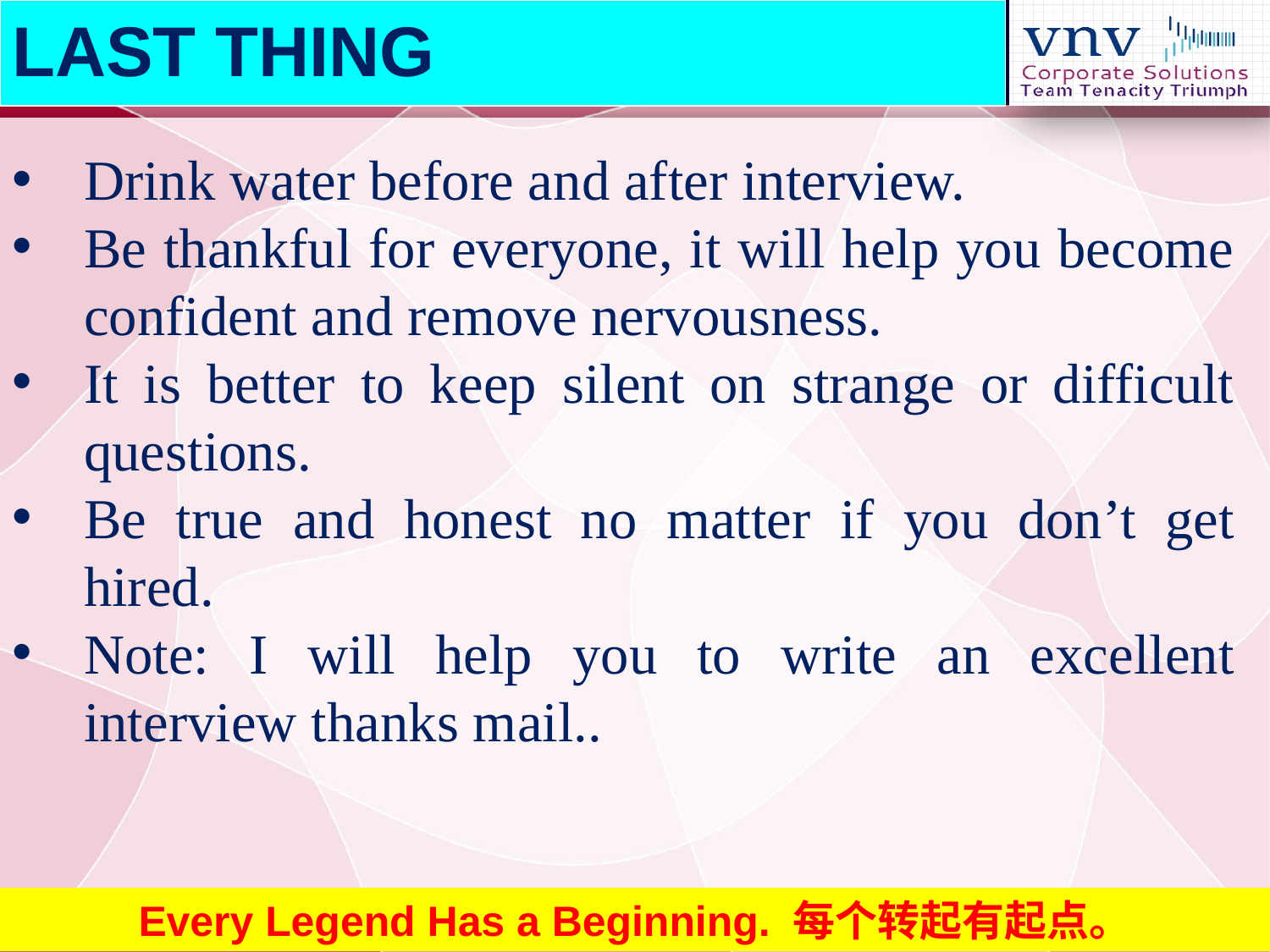

LAST THING
Drink water before and after interview.
Be thankful for everyone, it will help you become confident and remove nervousness.
It is better to keep silent on strange or difficult questions.
Be true and honest no matter if you don’t get hired.
Note: I will help you to write an excellent interview thanks mail..
Every Legend Has a Beginning. 每个转起有起点。